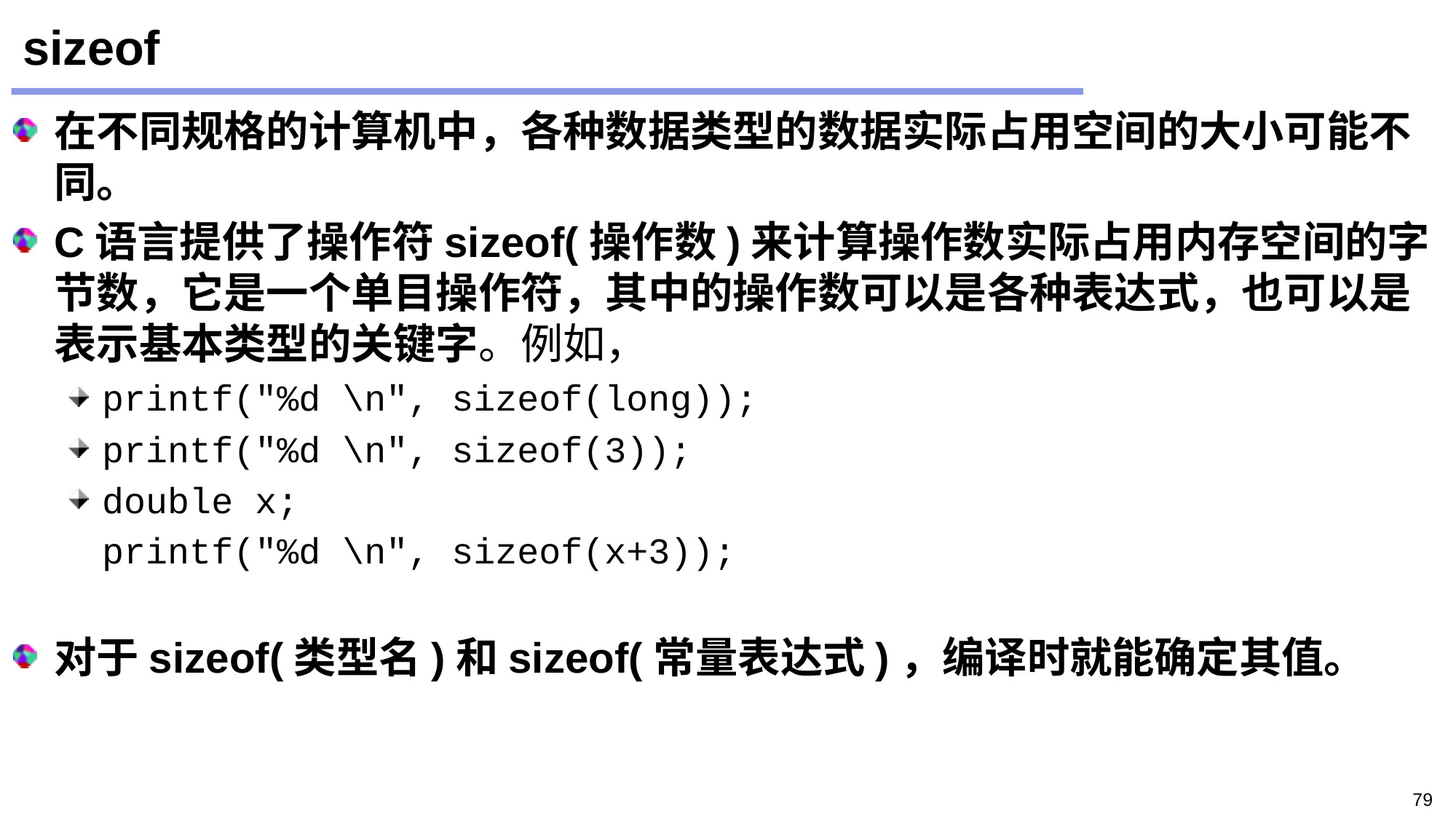

# sizeof
在不同规格的计算机中，各种数据类型的数据实际占用空间的大小可能不同。
C语言提供了操作符sizeof(操作数)来计算操作数实际占用内存空间的字节数，它是一个单目操作符，其中的操作数可以是各种表达式，也可以是表示基本类型的关键字。例如，
printf("%d \n", sizeof(long));
printf("%d \n", sizeof(3));
double x;
	printf("%d \n", sizeof(x+3));

对于sizeof(类型名)和sizeof(常量表达式)，编译时就能确定其值。
79